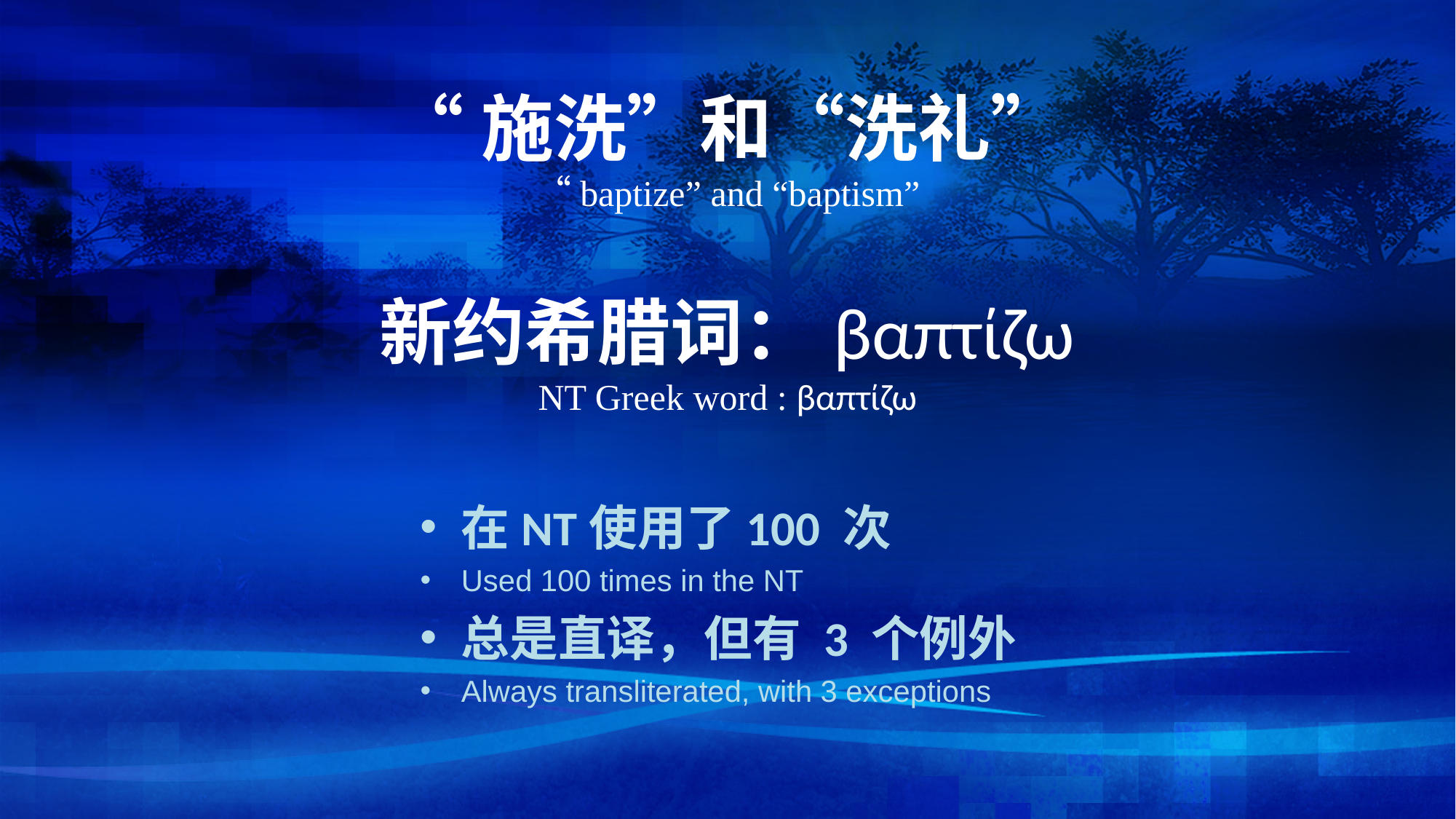

# “施洗”和“洗礼” “baptize” and “baptism” 新约希腊词：βαπτίζω NT Greek word : βαπτίζω
在NT使用了100 次
Used 100 times in the NT
总是直译，但有 3 个例外
Always transliterated, with 3 exceptions